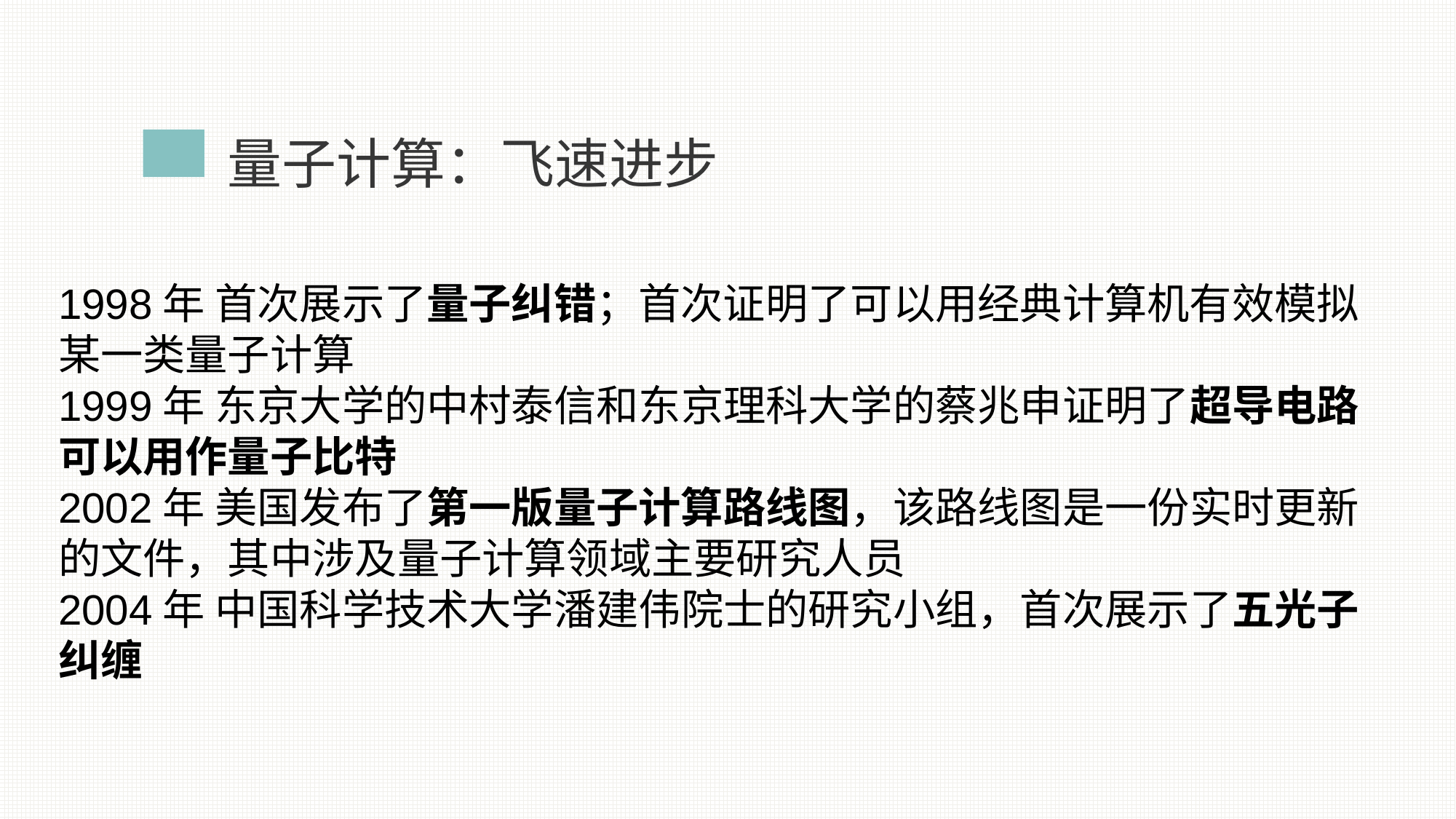

量子计算：飞速进步

1998年 首次展示了量子纠错；首次证明了可以用经典计算机有效模拟某一类量子计算
1999年 东京大学的中村泰信和东京理科大学的蔡兆申证明了超导电路可以用作量子比特
2002年 美国发布了第一版量子计算路线图，该路线图是一份实时更新的文件，其中涉及量子计算领域主要研究人员
2004年 中国科学技术大学潘建伟院士的研究小组，首次展示了五光子纠缠